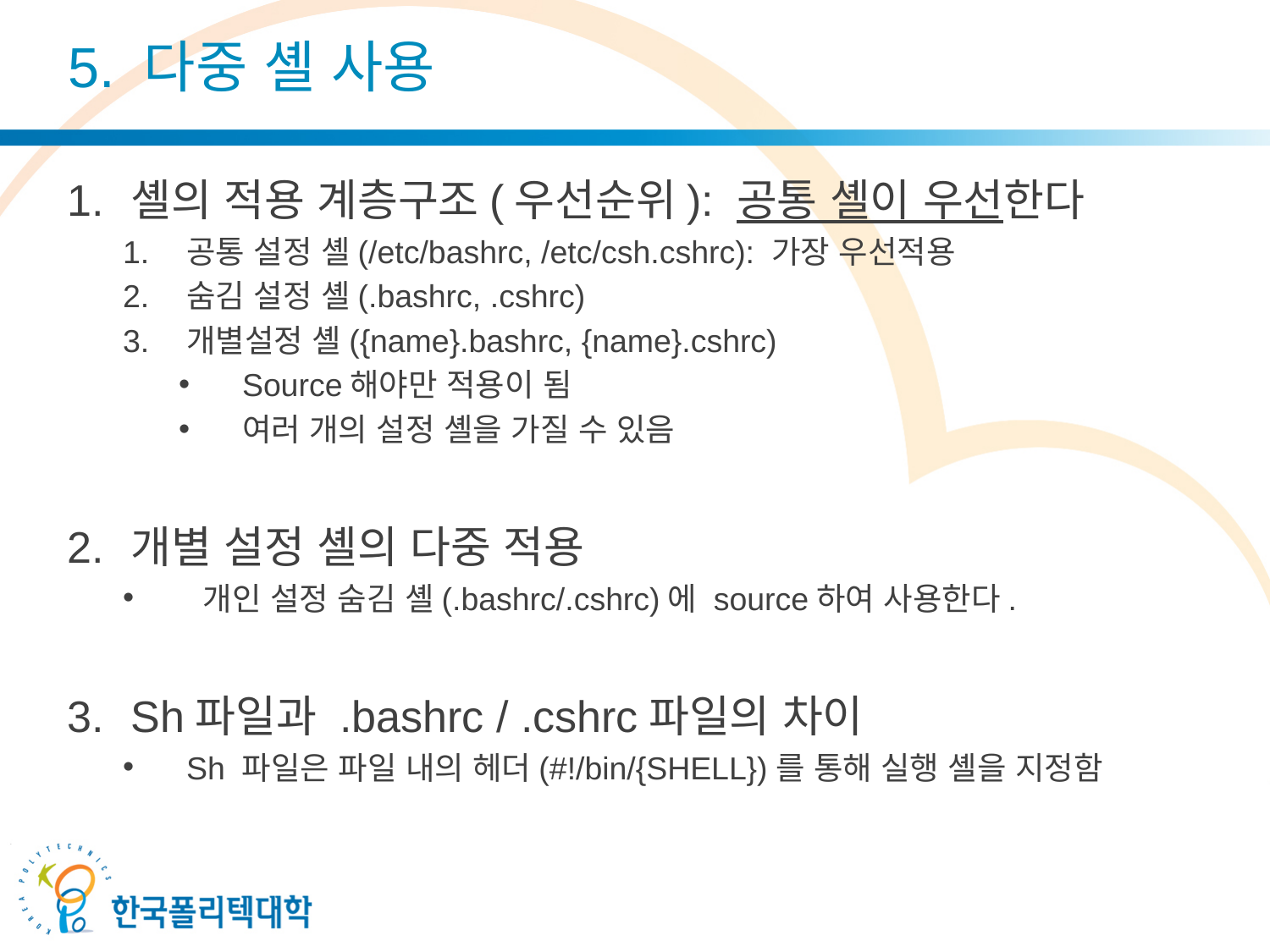

# 5. 다중 셸 사용
셸의 적용 계층구조(우선순위): 공통 셸이 우선한다
공통 설정 셸(/etc/bashrc, /etc/csh.cshrc): 가장 우선적용
숨김 설정 셸(.bashrc, .cshrc)
개별설정 셸({name}.bashrc, {name}.cshrc)
Source해야만 적용이 됨
여러 개의 설정 셸을 가질 수 있음

개별 설정 셸의 다중 적용
 개인 설정 숨김 셸(.bashrc/.cshrc)에 source하여 사용한다.

Sh파일과 .bashrc / .cshrc파일의 차이
Sh 파일은 파일 내의 헤더(#!/bin/{SHELL})를 통해 실행 셸을 지정함